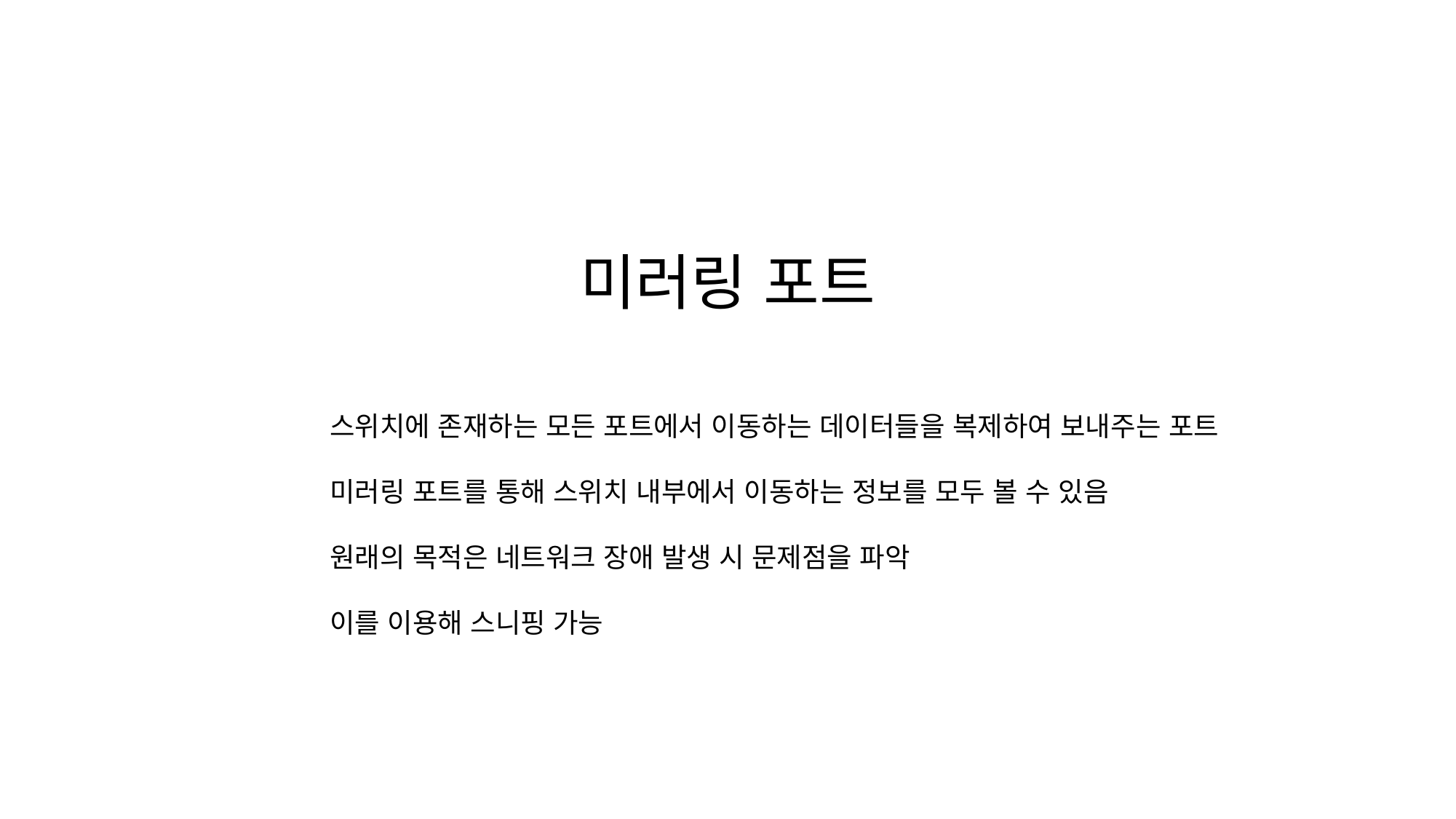

미러링 포트
스위치에 존재하는 모든 포트에서 이동하는 데이터들을 복제하여 보내주는 포트

미러링 포트를 통해 스위치 내부에서 이동하는 정보를 모두 볼 수 있음

원래의 목적은 네트워크 장애 발생 시 문제점을 파악

이를 이용해 스니핑 가능